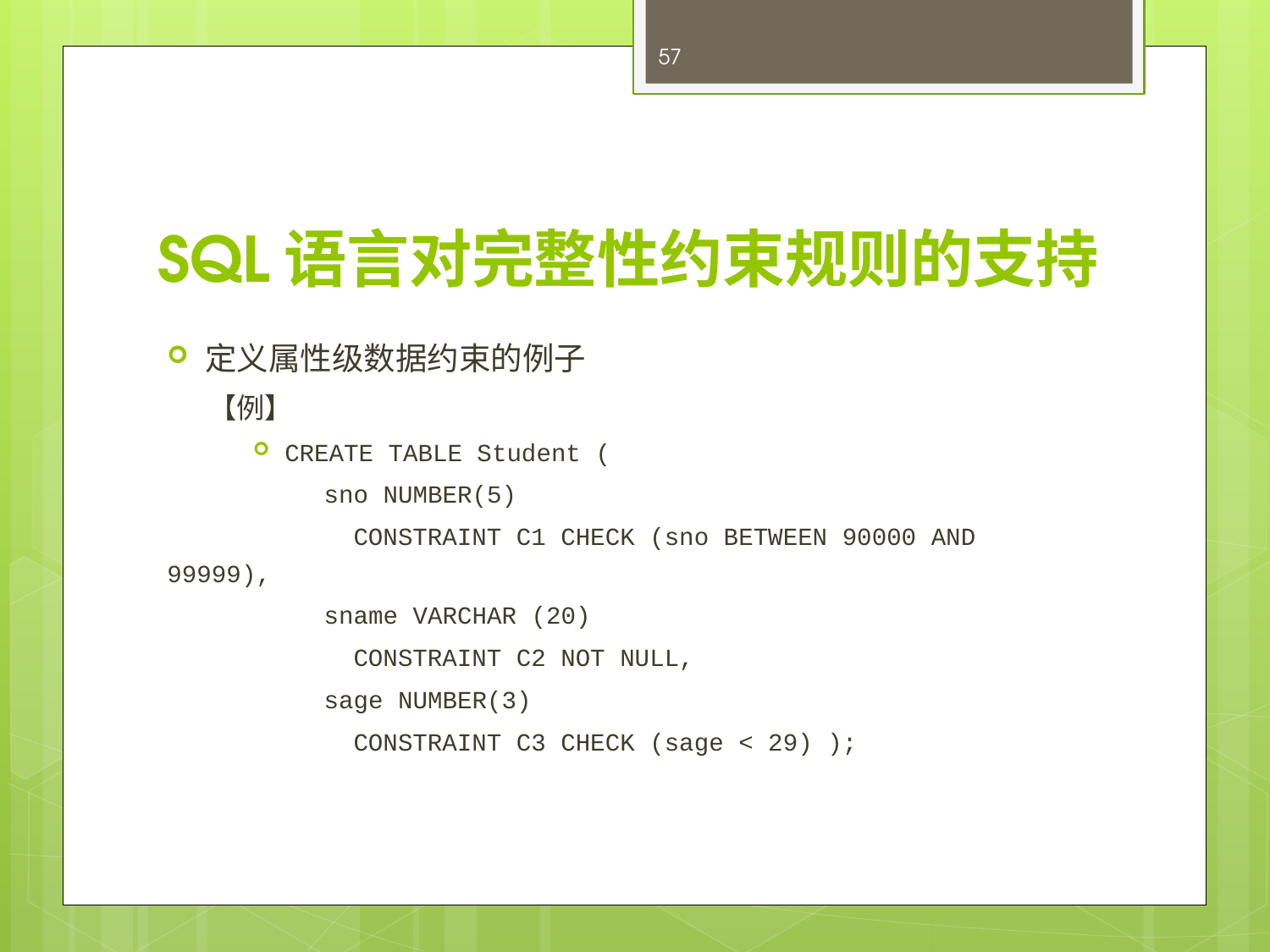

57
# SQL语言对完整性约束规则的支持
定义属性级数据约束的例子
【例】
CREATE TABLE Student (
	  sno NUMBER(5)
	    CONSTRAINT C1 CHECK (sno BETWEEN 90000 AND 99999),
	  sname VARCHAR (20)
	    CONSTRAINT C2 NOT NULL,
	  sage NUMBER(3)
	    CONSTRAINT C3 CHECK (sage < 29) );